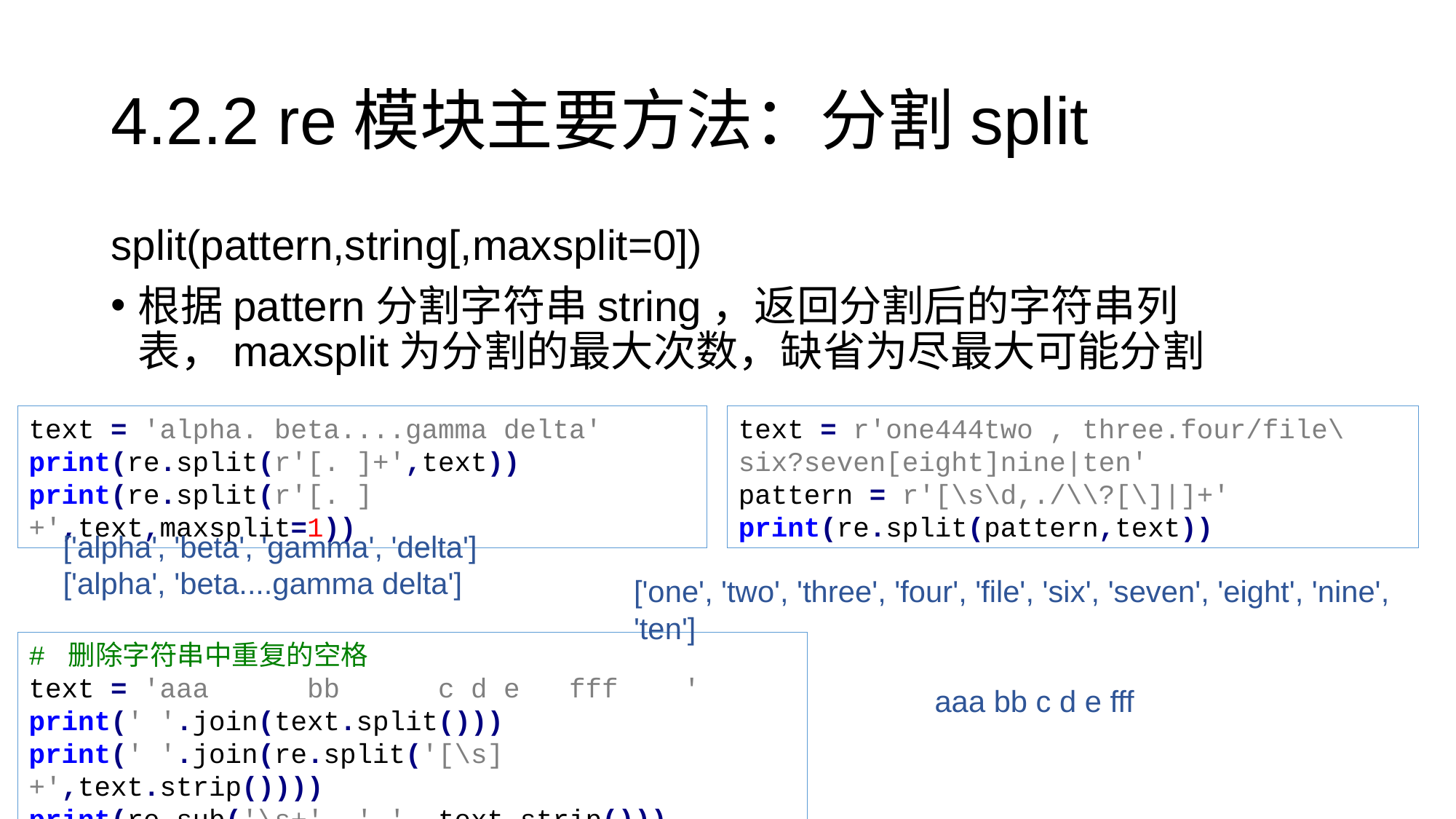

# 4.2.2 re模块主要方法：分割split
split(pattern,string[,maxsplit=0])
根据pattern分割字符串string，返回分割后的字符串列表，maxsplit为分割的最大次数，缺省为尽最大可能分割

text = 'alpha. beta....gamma delta'
print(re.split(r'[. ]+',text))
print(re.split(r'[. ]+',text,maxsplit=1))
text = r'one444two , three.four/file\six?seven[eight]nine|ten'
pattern = r'[\s\d,./\\?[\]|]+'
print(re.split(pattern,text))
['alpha', 'beta', 'gamma', 'delta']
['alpha', 'beta....gamma delta']
['one', 'two', 'three', 'four', 'file', 'six', 'seven', 'eight', 'nine', 'ten']
# 删除字符串中重复的空格
text = 'aaa      bb      c d e   fff    '
print(' '.join(text.split()))
print(' '.join(re.split('[\s]+',text.strip())))
print(re.sub('\s+', ' ', text.strip()))
aaa bb c d e fff